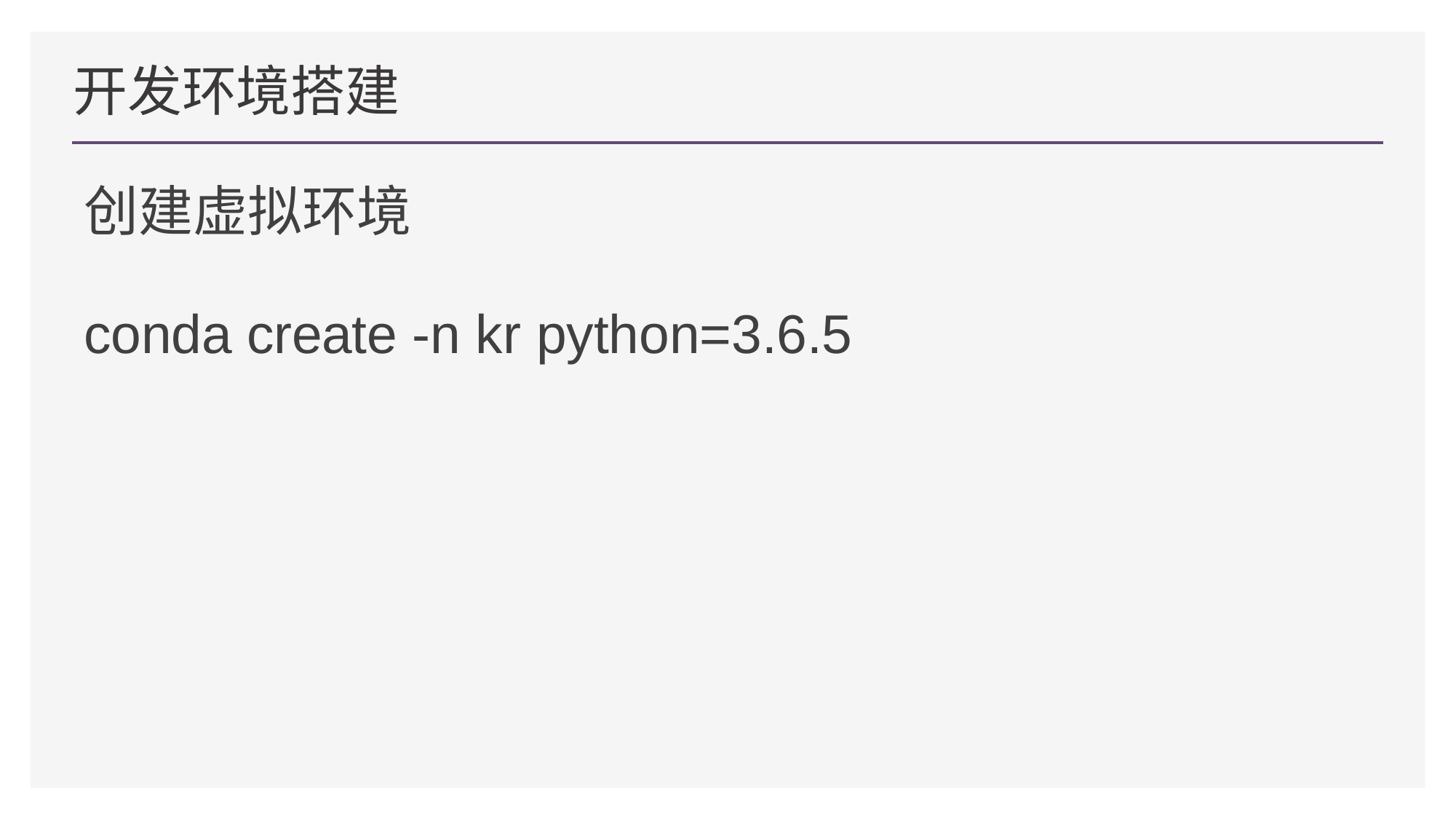

开发环境搭建

创建虚拟环境
conda create -n kr python=3.6.5